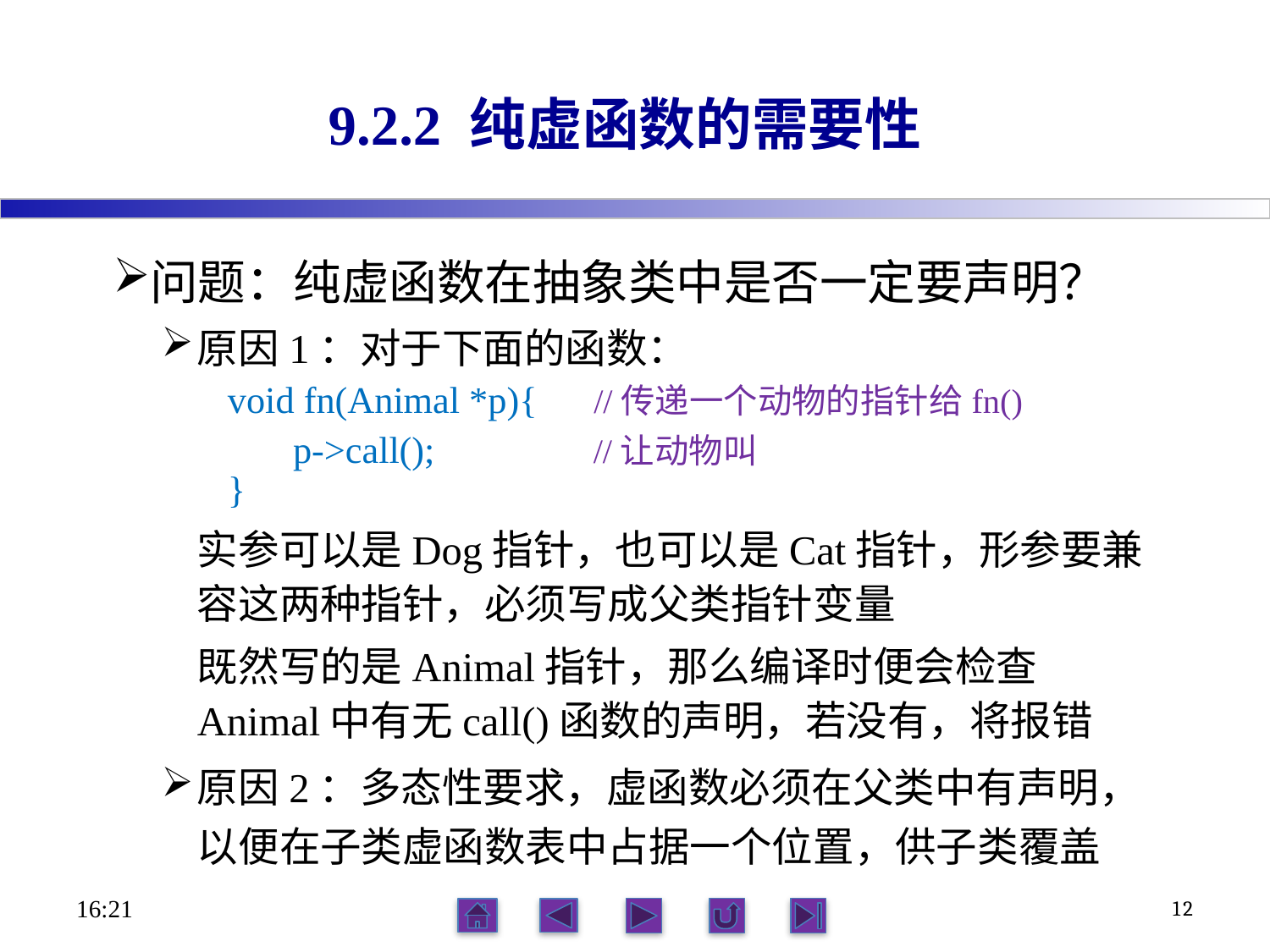

# 9.2.2 纯虚函数的需要性
问题：纯虚函数在抽象类中是否一定要声明？
原因1：对于下面的函数：
  void fn(Animal *p){      //传递一个动物的指针给fn()
         p->call();                 //让动物叫
  }
实参可以是Dog指针，也可以是Cat指针，形参要兼容这两种指针，必须写成父类指针变量
既然写的是Animal指针，那么编译时便会检查Animal中有无call()函数的声明，若没有，将报错
原因2：多态性要求，虚函数必须在父类中有声明，以便在子类虚函数表中占据一个位置，供子类覆盖

16:21
12